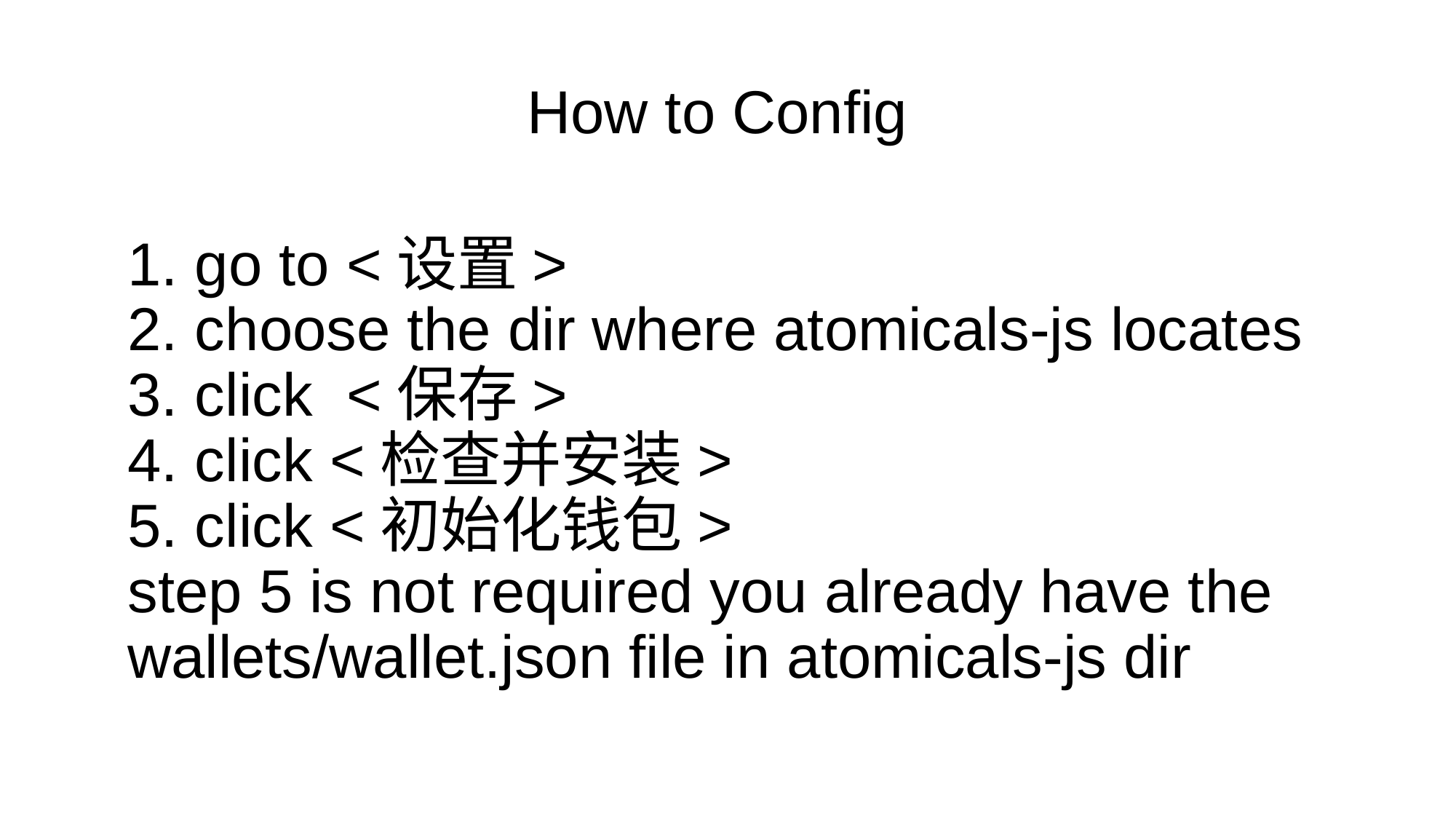

How to Config
# 1. go to <设置> 2. choose the dir where atomicals-js locates 3. click  <保存> 4. click <检查并安装> 5. click <初始化钱包> step 5 is not required you already have the wallets/wallet.json file in atomicals-js dir